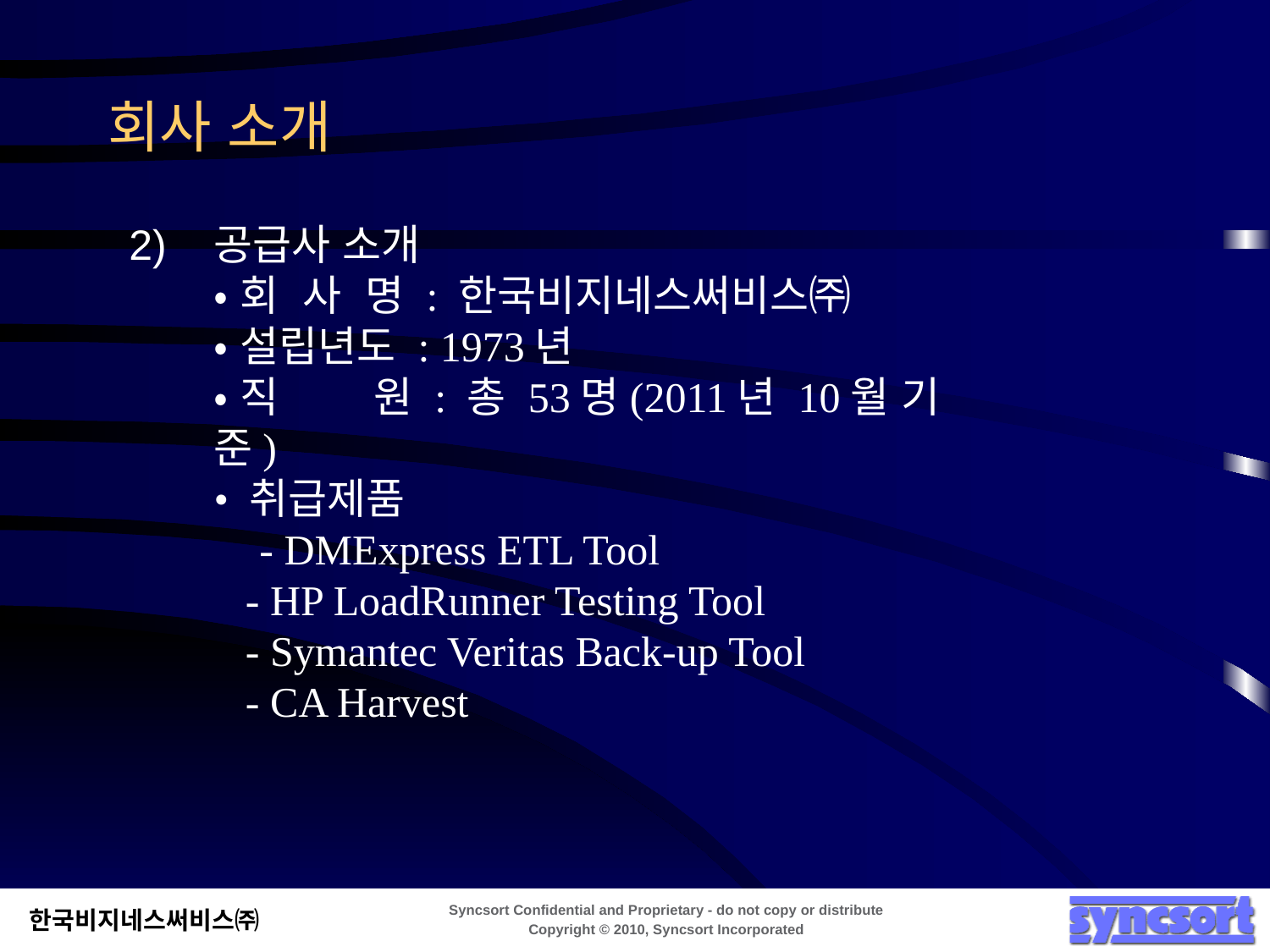

# 회사 소개
공급사 소개
• 회  사  명 : 한국비지네스써비스㈜
• 설립년도 : 1973년
• 직        원 : 총 53명(2011년 10월 기준)
• 취급제품
   - DMExpress ETL Tool
   - HP LoadRunner Testing Tool
   - Symantec Veritas Back-up Tool
   - CA Harvest